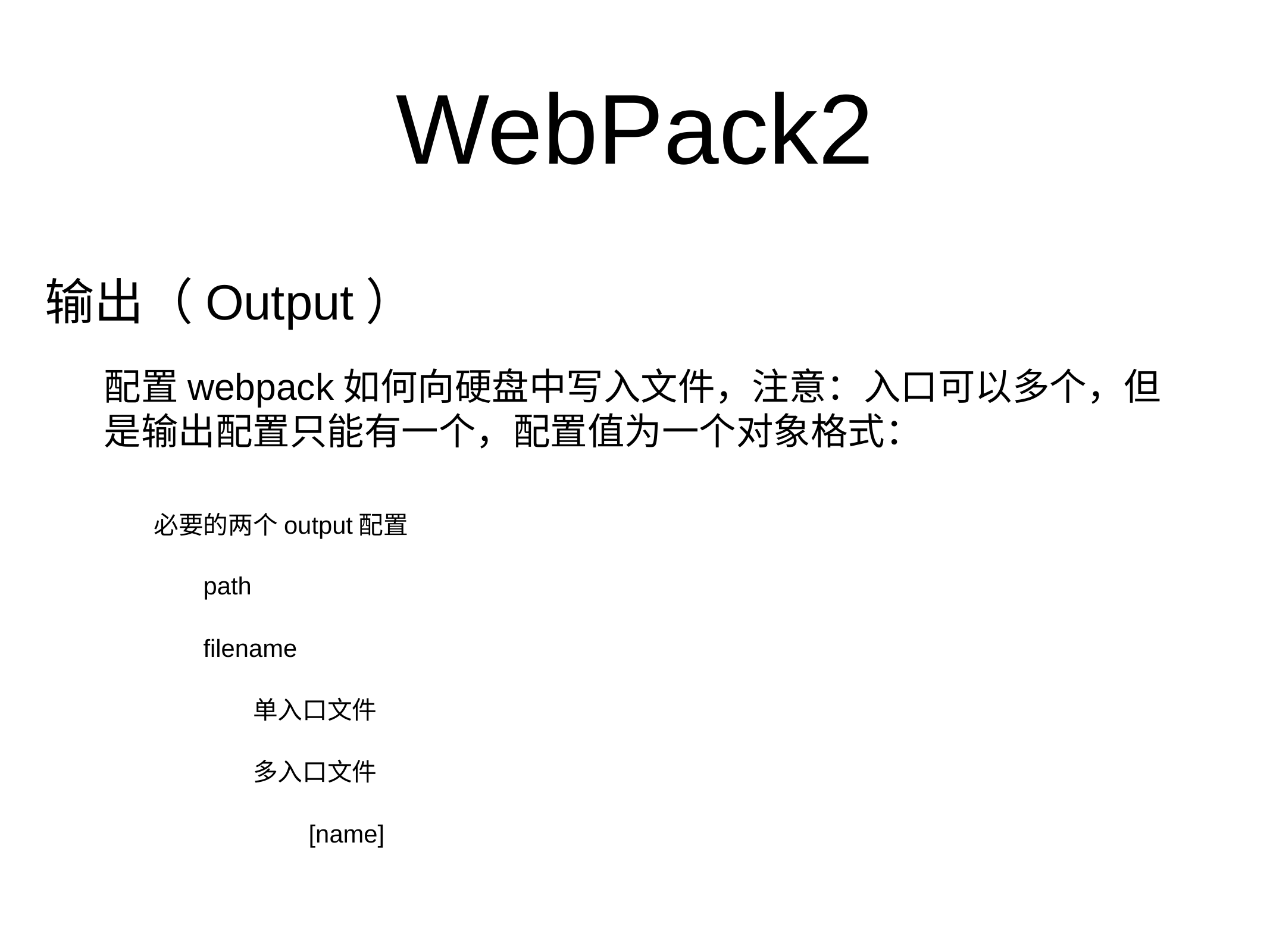

# WebPack2
输出（Output）
配置webpack如何向硬盘中写入文件，注意：入口可以多个，但是输出配置只能有一个，配置值为一个对象格式：
必要的两个output配置
path
filename
单入口文件
多入口文件
[name]